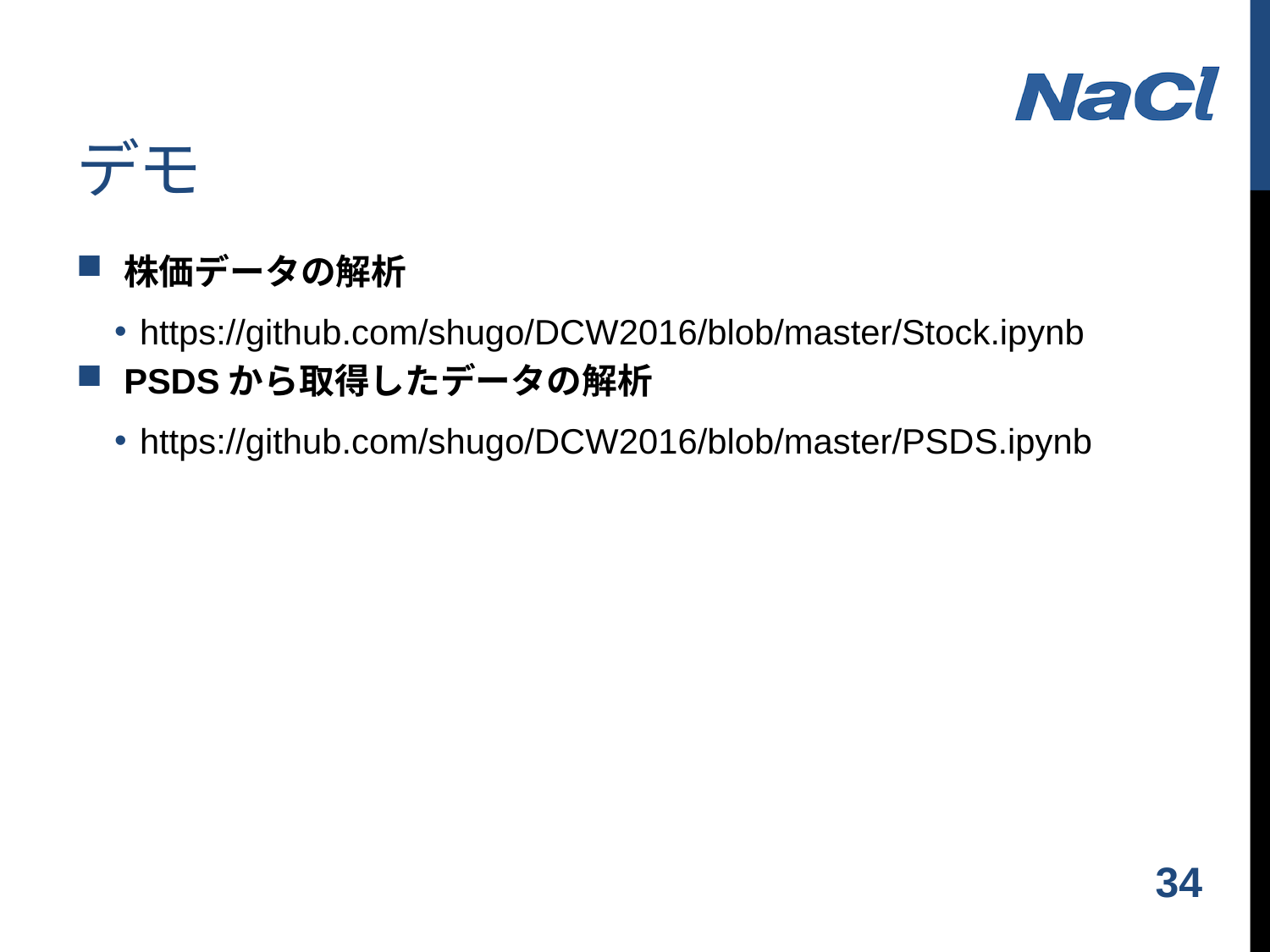

# デモ
株価データの解析
https://github.com/shugo/DCW2016/blob/master/Stock.ipynb
PSDSから取得したデータの解析
https://github.com/shugo/DCW2016/blob/master/PSDS.ipynb
34